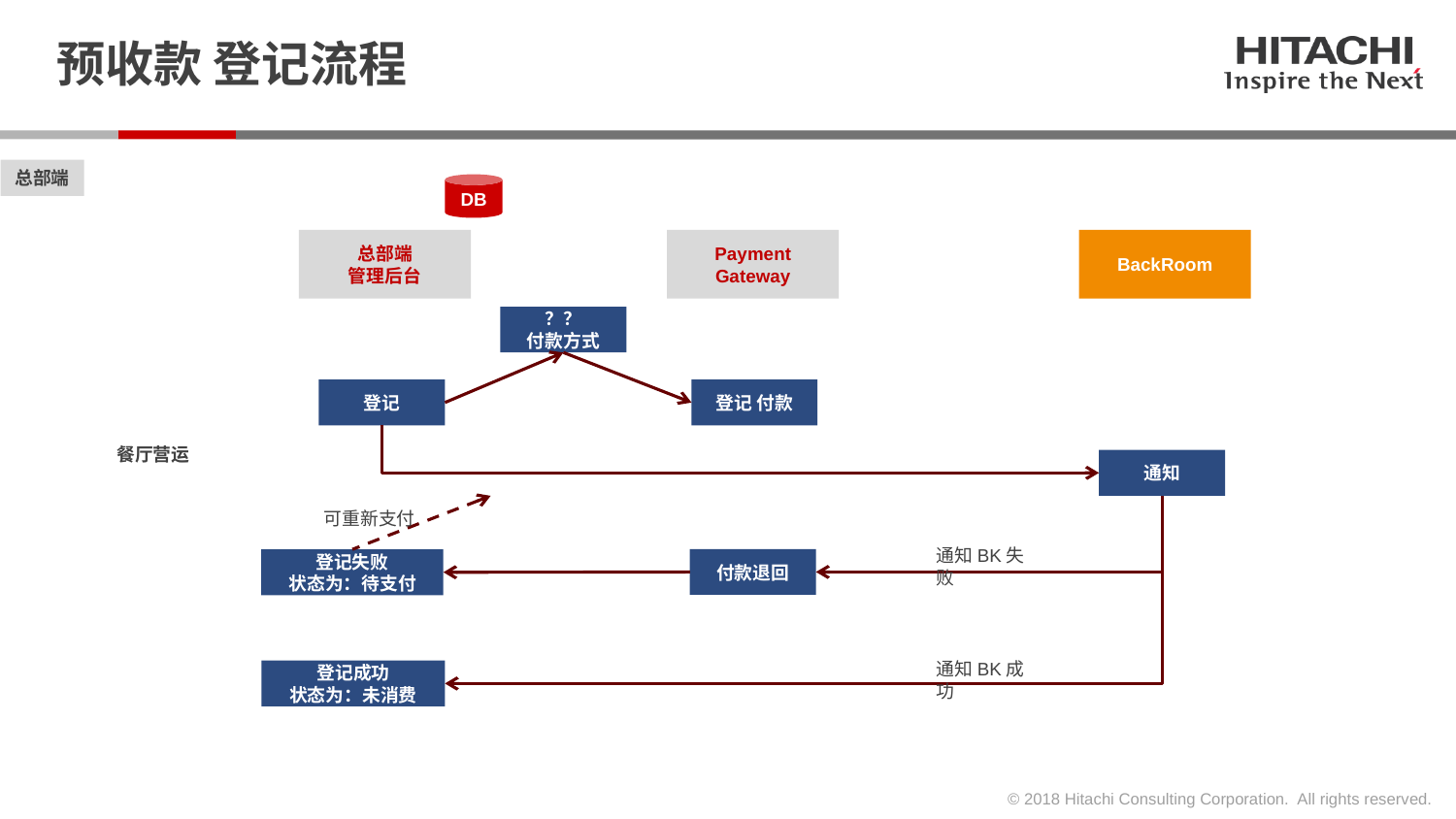

# 预收款 登记流程
总部端
DB
总部端
管理后台
Payment
Gateway
BackRoom
？？
付款方式
登记
登记 付款
餐厅营运
通知
可重新支付
通知BK失败
付款退回
登记失败
状态为：待支付
通知BK成功
登记成功
状态为：未消费